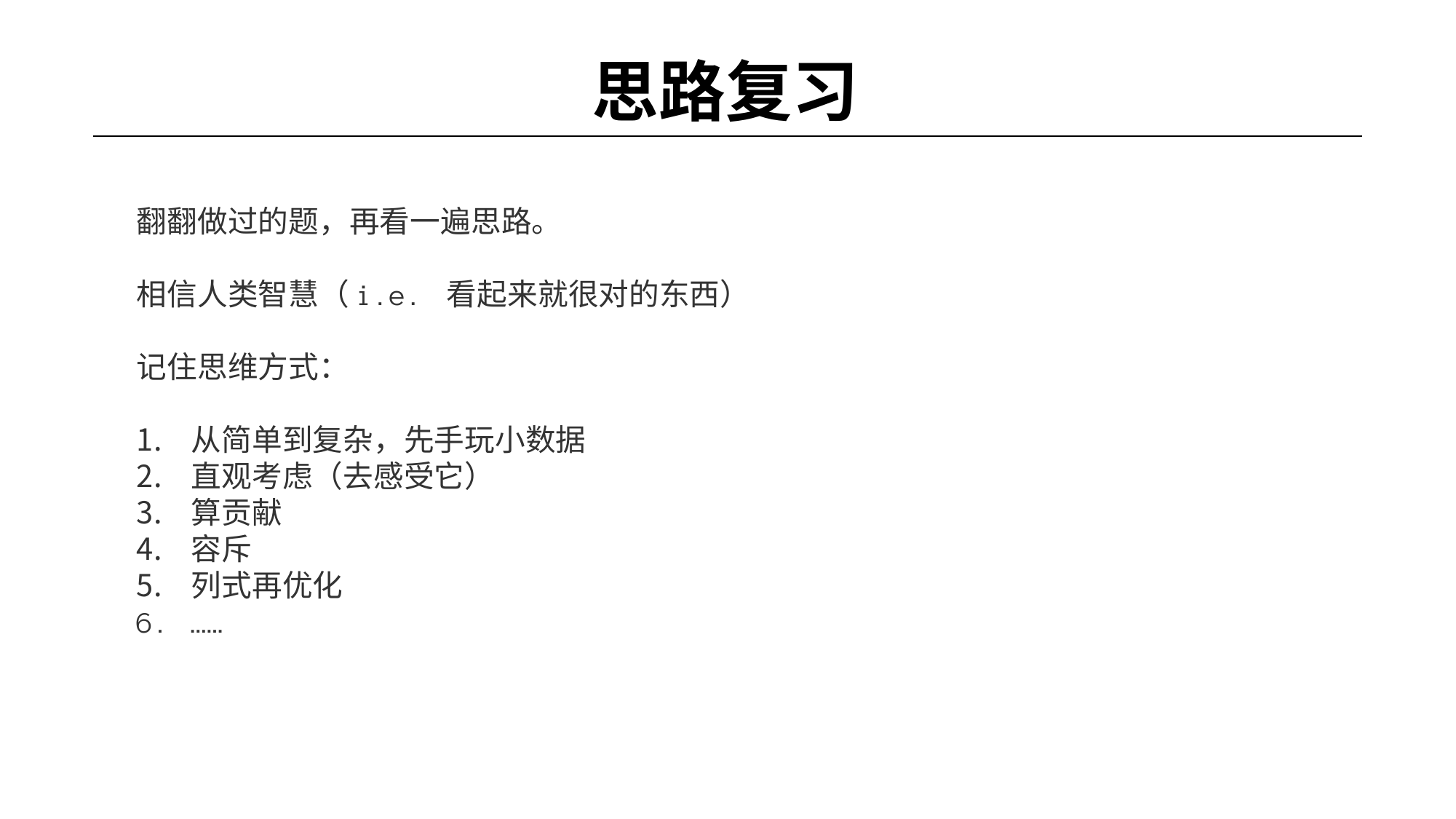

# 思路复习
翻翻做过的题，再看一遍思路。

相信人类智慧（i.e. 看起来就很对的东西）

记住思维方式：

从简单到复杂，先手玩小数据
直观考虑（去感受它）
算贡献
容斥
列式再优化
……